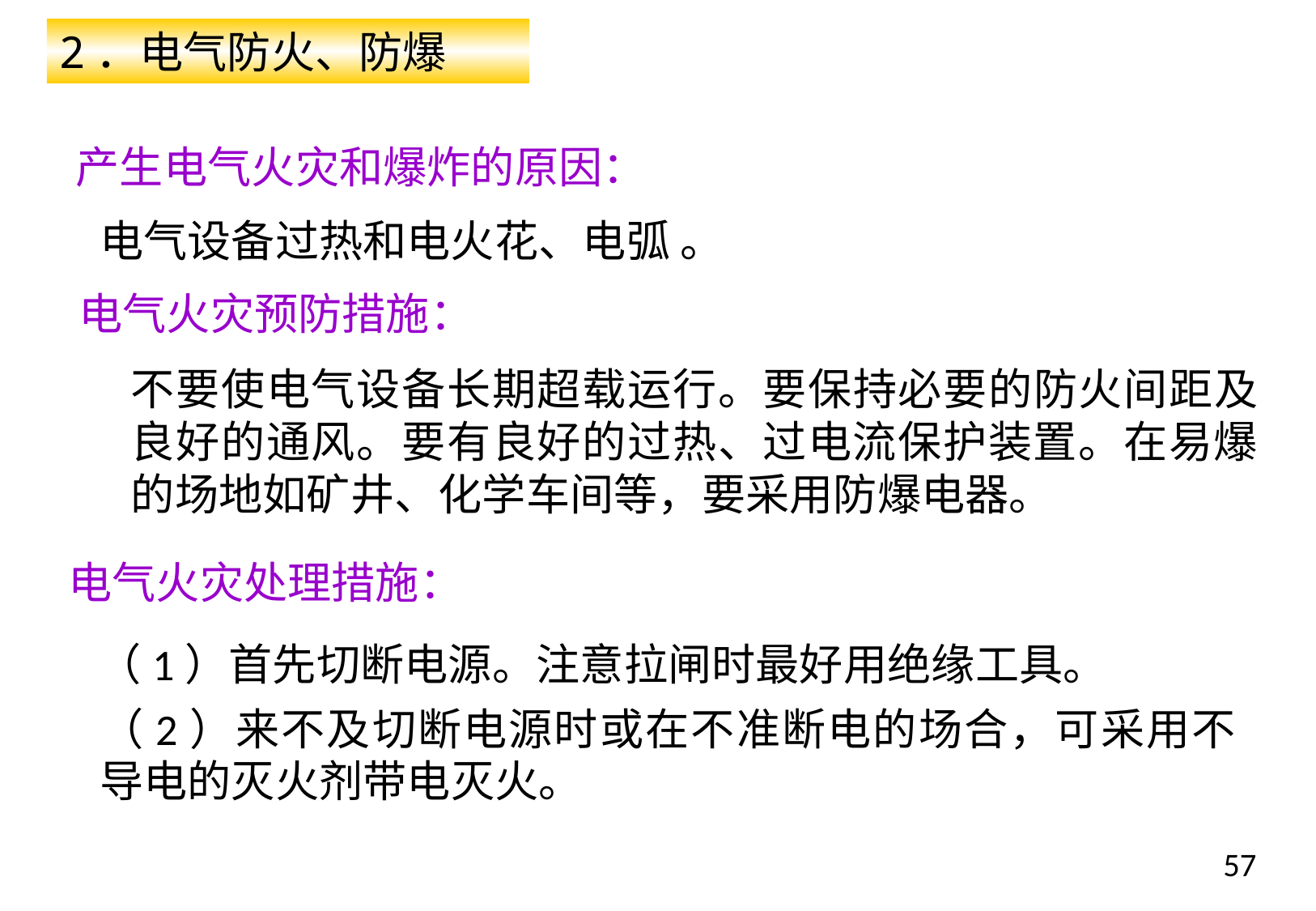

2．电气防火、防爆
产生电气火灾和爆炸的原因：
电气设备过热和电火花、电弧 。
电气火灾预防措施：
不要使电气设备长期超载运行。要保持必要的防火间距及良好的通风。要有良好的过热、过电流保护装置。在易爆的场地如矿井、化学车间等，要采用防爆电器。
电气火灾处理措施：
（1）首先切断电源。注意拉闸时最好用绝缘工具。
（2）来不及切断电源时或在不准断电的场合，可采用不导电的灭火剂带电灭火。